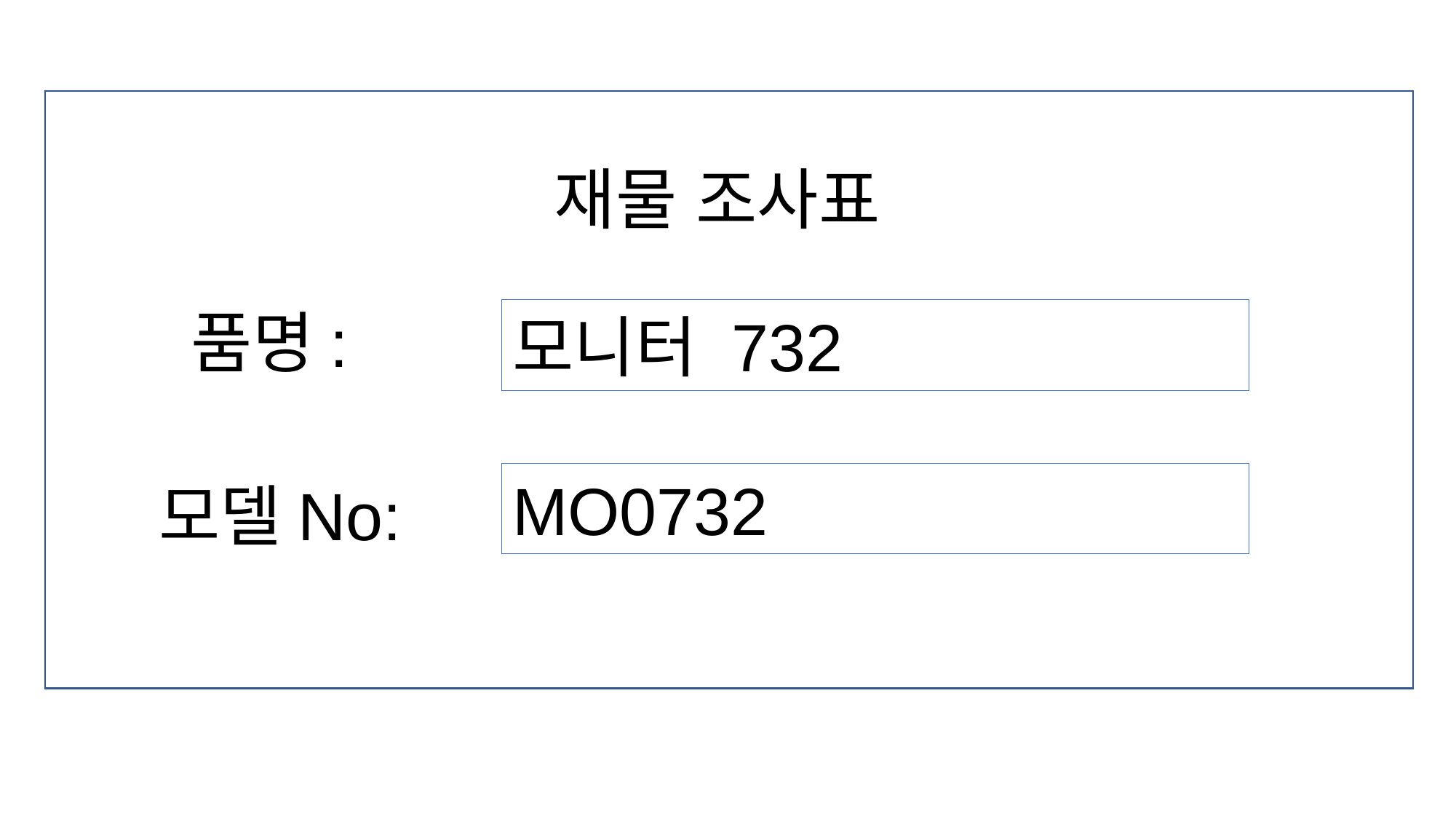

재물 조사표
품명:
모니터 732
MO0732
모델No: